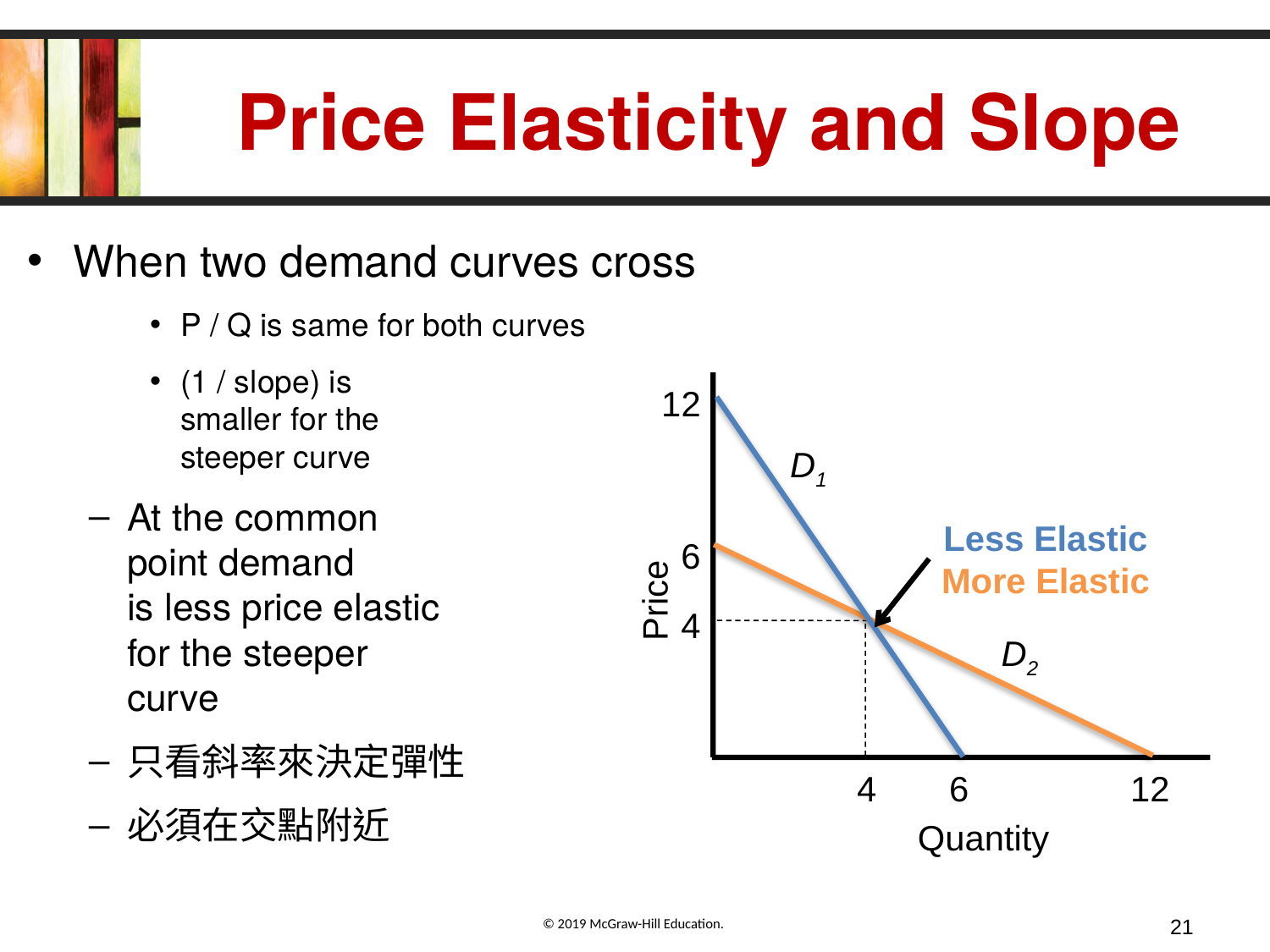

# Price Elasticity and Slope
When two demand curves cross
P / Q is same for both curves
(1 / slope) is
smaller for the
steeper curve
At the common
point demand
is less price elastic
for the steeper
curve
只看斜率來決定彈性
必須在交點附近

12

D1

6
Price
4

D2

4
6
12
Quantity
Less Elastic
More Elastic
21
© 2019 McGraw-Hill Education.